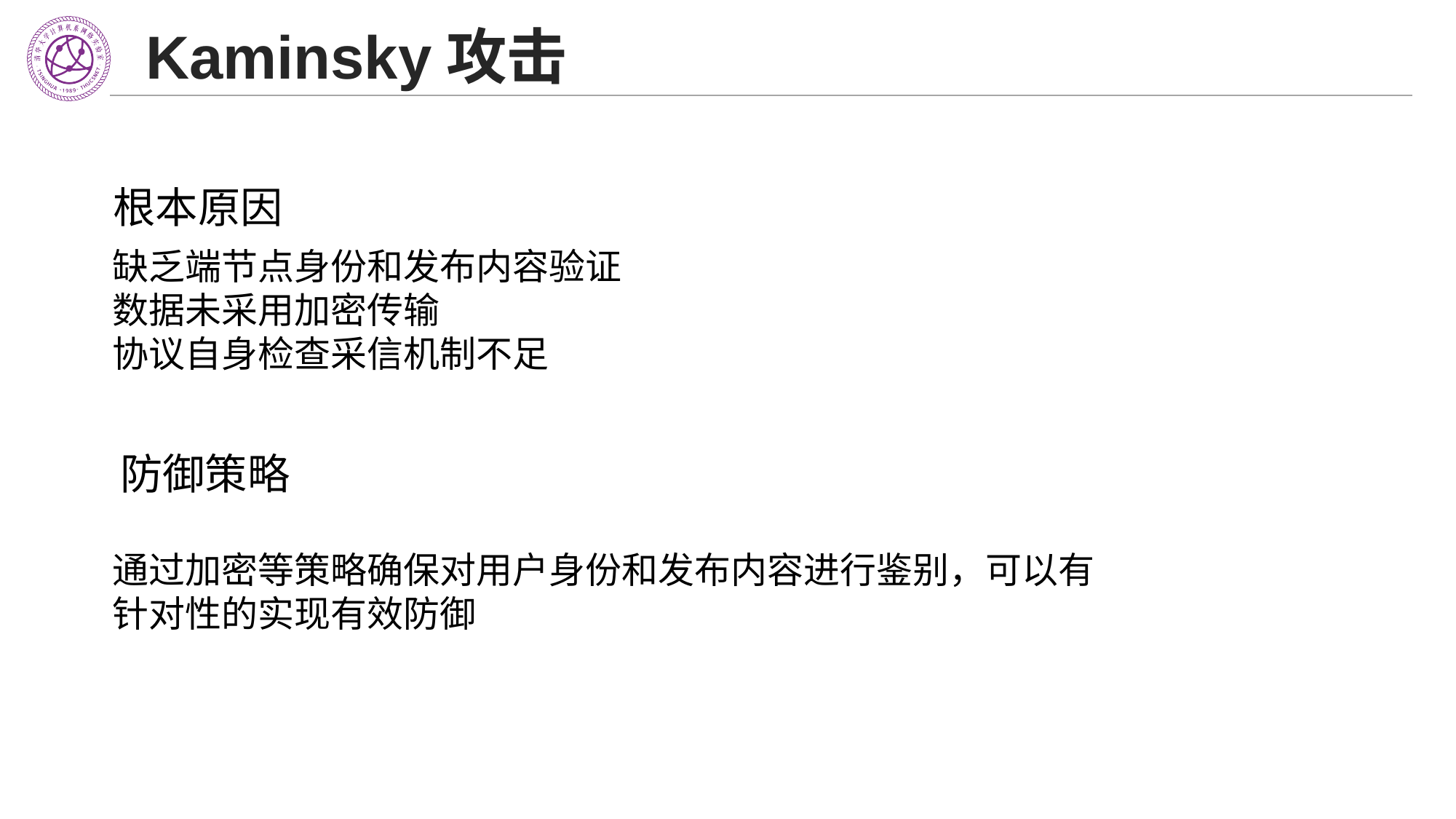

# Kaminsky攻击

根本原因

缺乏端节点身份和发布内容验证
数据未采用加密传输
协议自身检查采信机制不足

防御策略
通过加密等策略确保对用户身份和发布内容进行鉴别，可以有针对性的实现有效防御